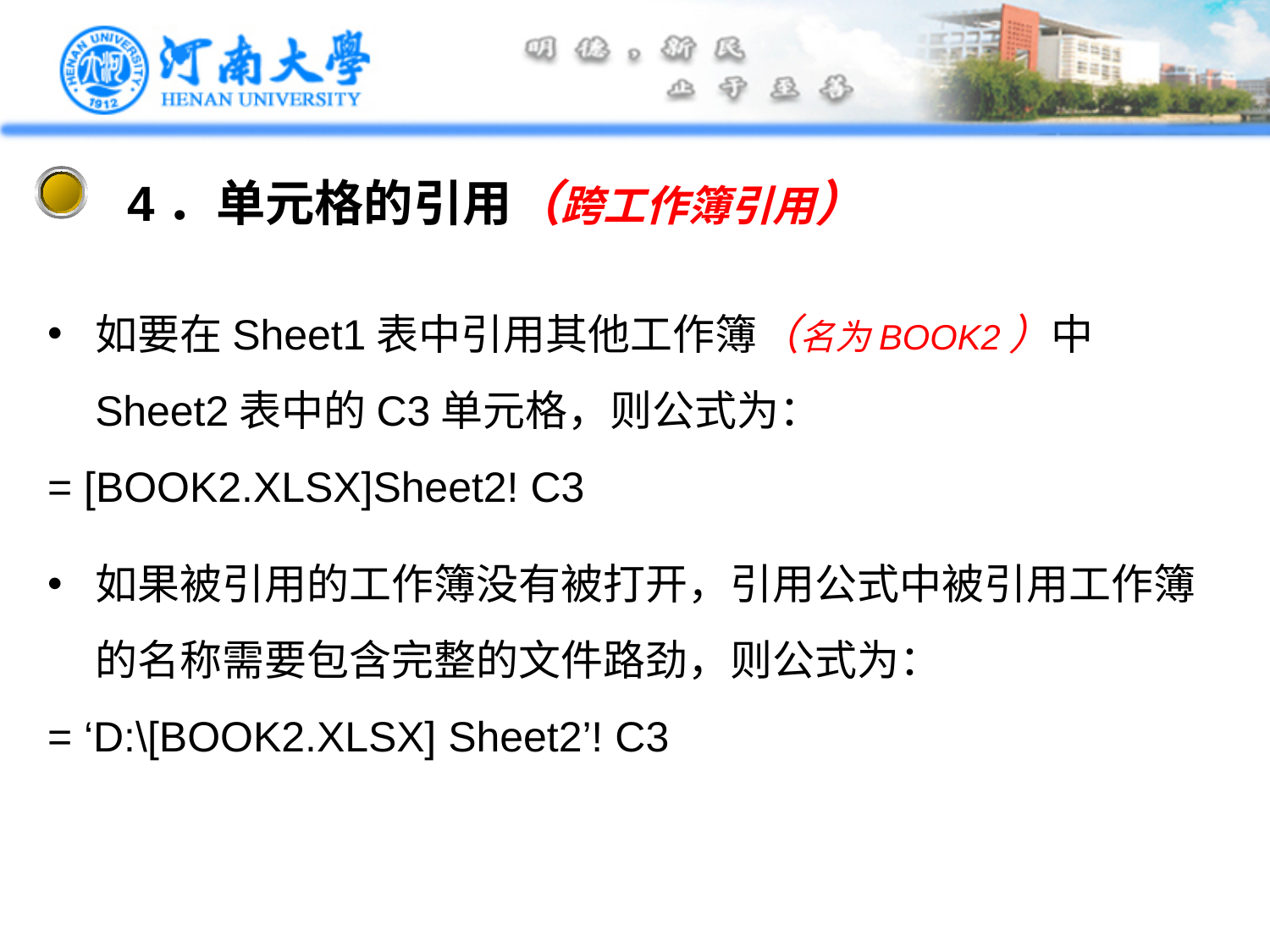

4．单元格的引用（跨工作簿引用）

如要在Sheet1表中引用其他工作簿（名为BOOK2）中Sheet2表中的C3单元格，则公式为：
= [BOOK2.XLSX]Sheet2! C3
如果被引用的工作簿没有被打开，引用公式中被引用工作簿的名称需要包含完整的文件路劲，则公式为：
= ‘D:\[BOOK2.XLSX] Sheet2’! C3